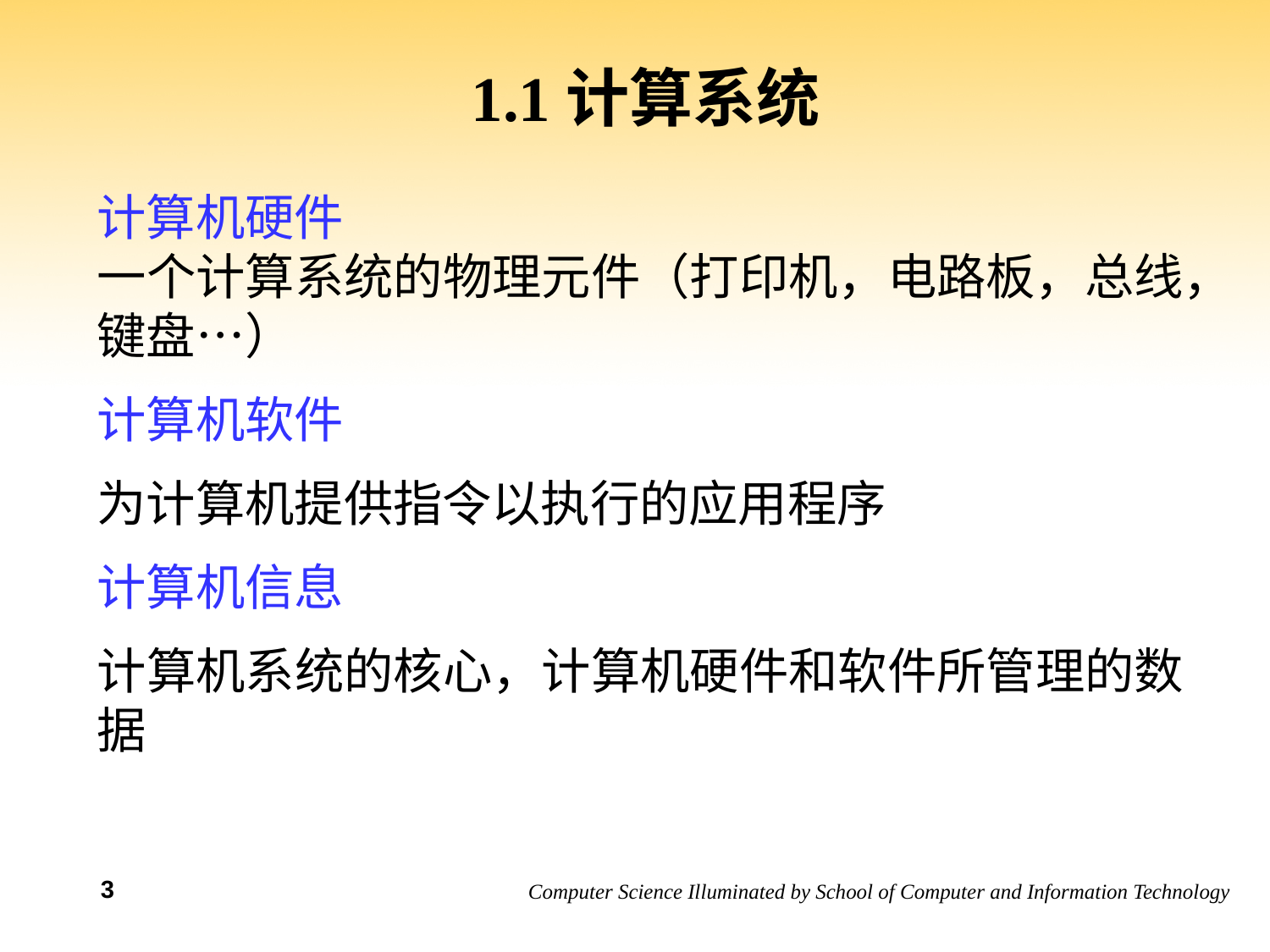

# 1.1计算系统
计算机硬件
一个计算系统的物理元件（打印机，电路板，总线，键盘…）
计算机软件
为计算机提供指令以执行的应用程序
计算机信息
计算机系统的核心，计算机硬件和软件所管理的数据
3
2